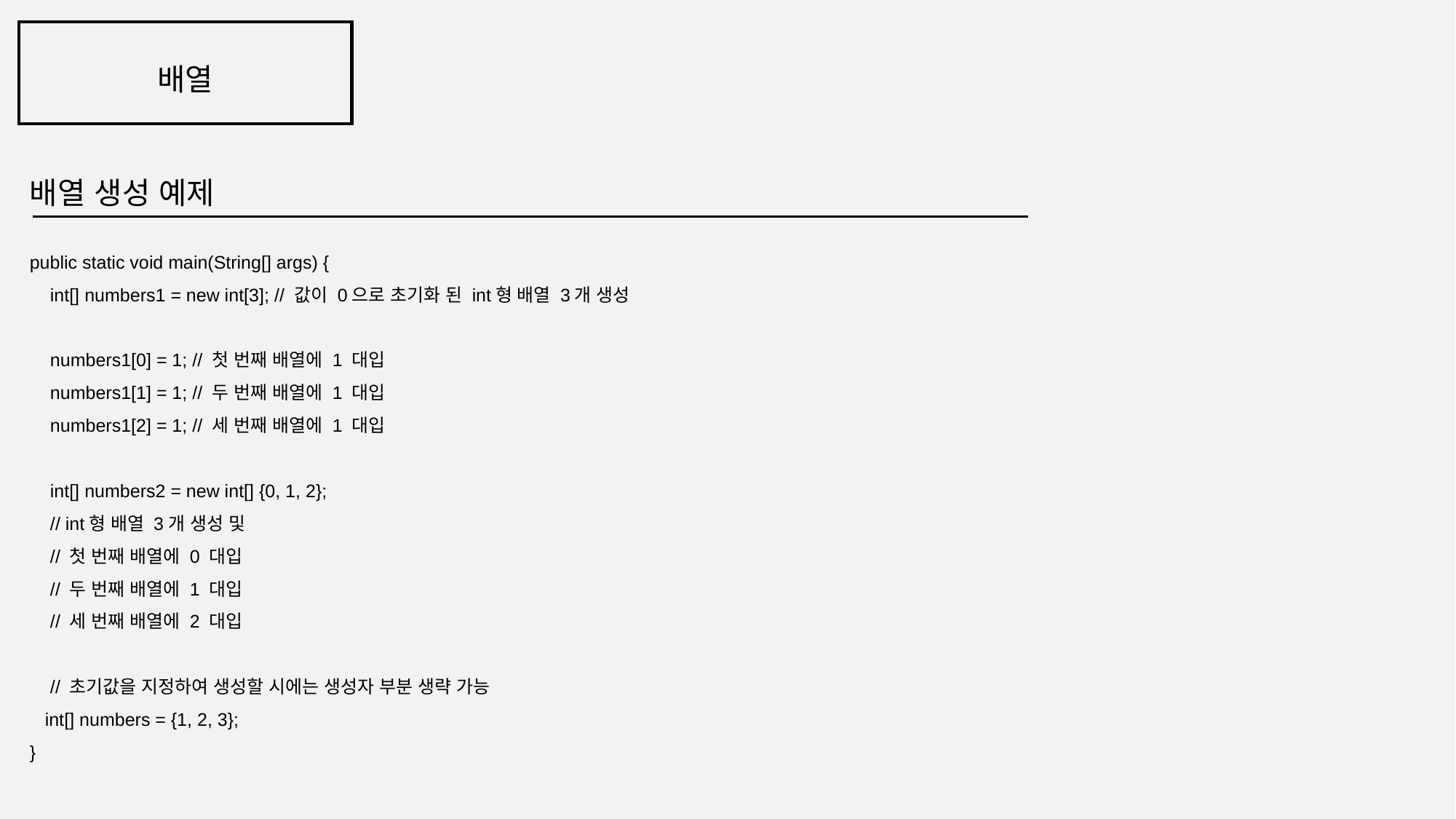

배열
배열 생성 예제
public static void main(String[] args) {
    int[] numbers1 = new int[3]; // 값이 0으로 초기화 된 int형 배열 3개 생성

    numbers1[0] = 1; // 첫 번째 배열에 1 대입
    numbers1[1] = 1; // 두 번째 배열에 1 대입
    numbers1[2] = 1; // 세 번째 배열에 1 대입

    int[] numbers2 = new int[] {0, 1, 2};
    // int형 배열 3개 생성 및
    // 첫 번째 배열에 0 대입
    // 두 번째 배열에 1 대입
    // 세 번째 배열에 2 대입

    // 초기값을 지정하여 생성할 시에는 생성자 부분 생략 가능
   int[] numbers = {1, 2, 3};
}